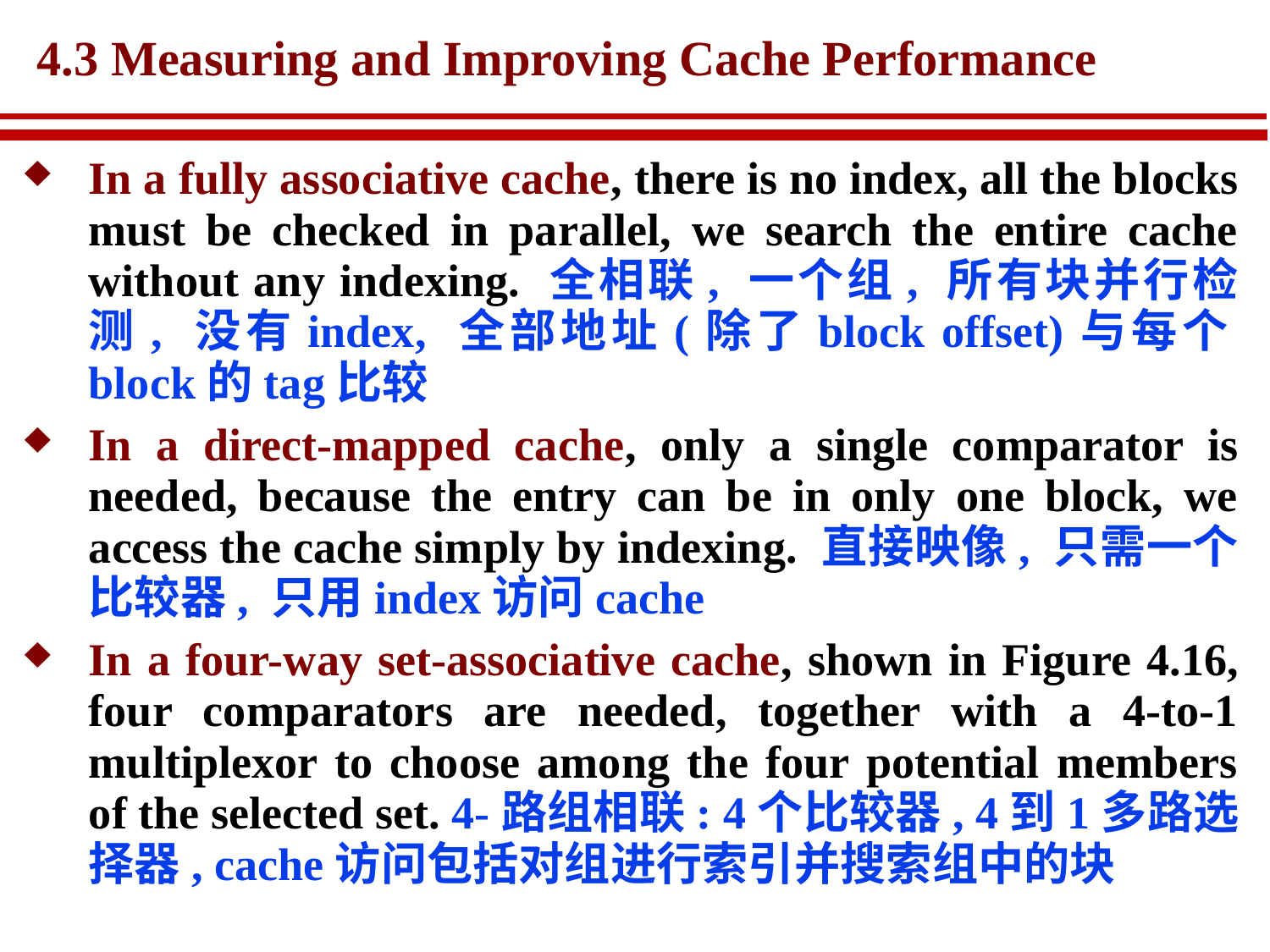

# 4.3 Measuring and Improving Cache Performance
In a fully associative cache, there is no index, all the blocks must be checked in parallel, we search the entire cache without any indexing. 全相联, 一个组, 所有块并行检测, 没有index, 全部地址(除了block offset)与每个block的tag比较
In a direct-mapped cache, only a single comparator is needed, because the entry can be in only one block, we access the cache simply by indexing. 直接映像, 只需一个比较器, 只用index访问cache
In a four-way set-associative cache, shown in Figure 4.16, four comparators are needed, together with a 4-to-1 multiplexor to choose among the four potential members of the selected set. 4-路组相联: 4个比较器, 4到1多路选择器, cache访问包括对组进行索引并搜索组中的块